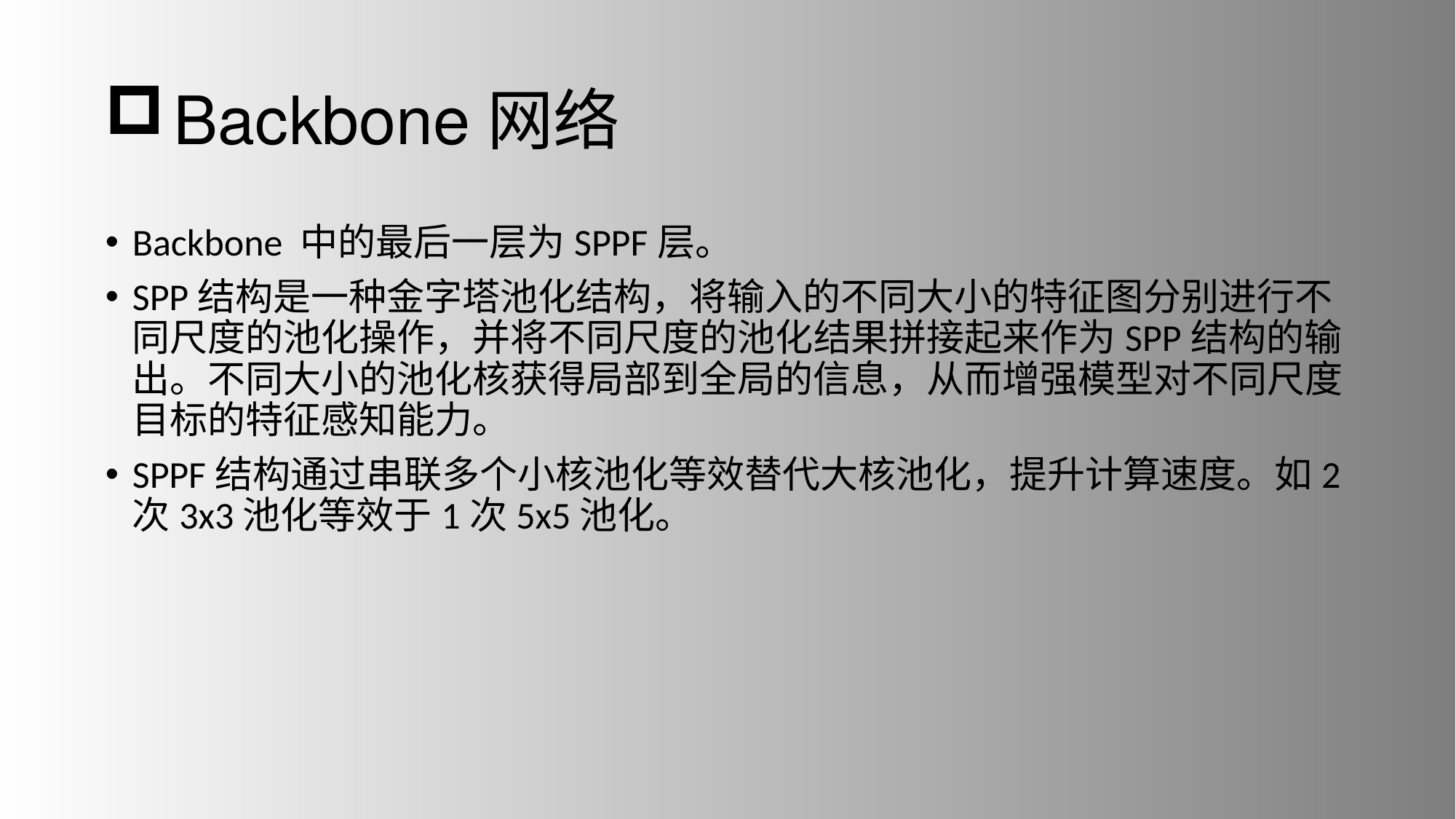

# Backbone网络
Backbone 中的最后一层为SPPF层。
SPP结构是一种金字塔池化结构，将输入的不同大小的特征图分别进行不同尺度的池化操作，并将不同尺度的池化结果拼接起来作为SPP结构的输出。不同大小的池化核获得局部到全局的信息，从而增强模型对不同尺度目标的特征感知能力。
SPPF结构通过串联多个小核池化等效替代大核池化，提升计算速度。如2次3x3池化等效于1次5x5池化。